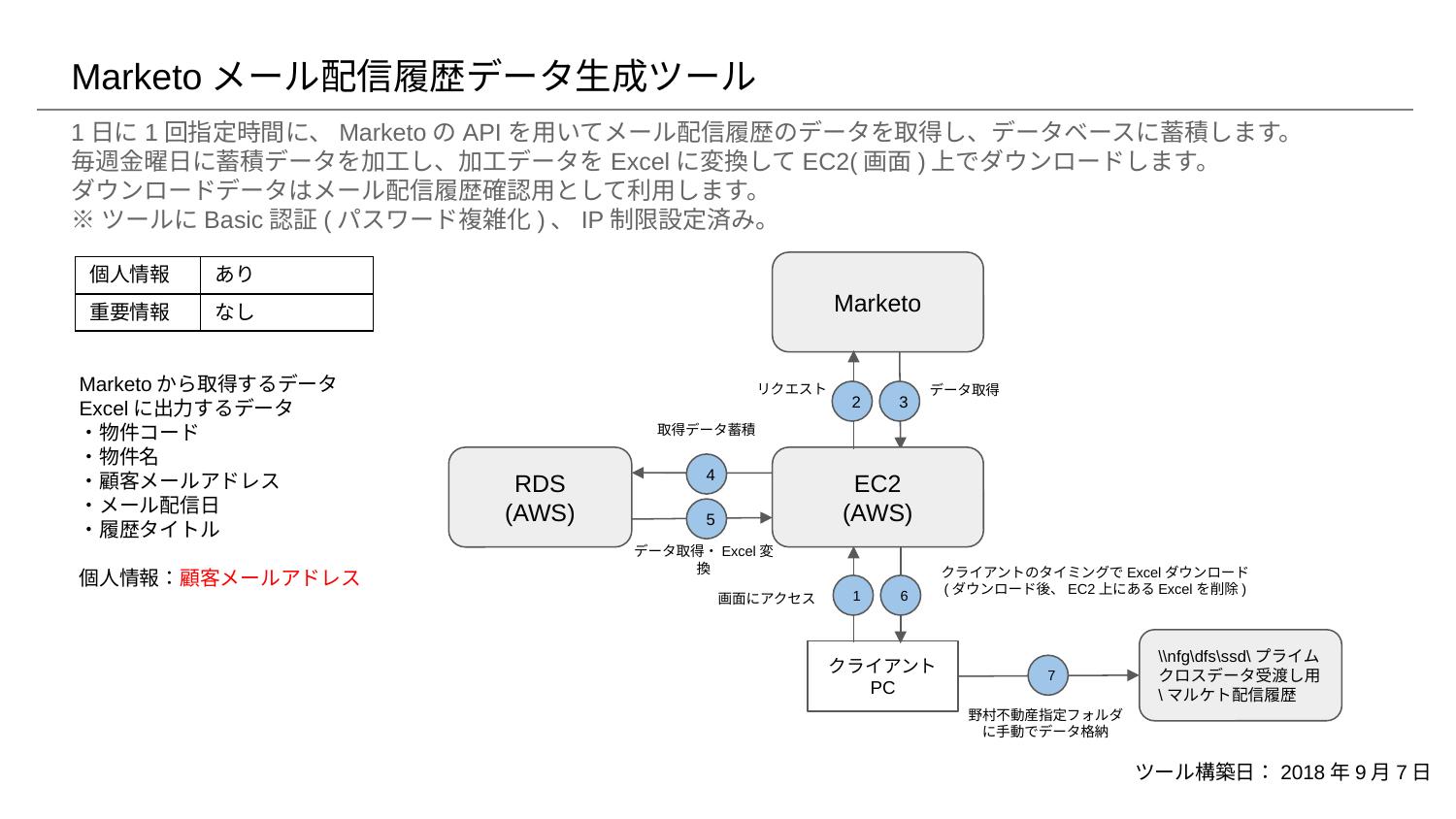

# Marketoメール配信履歴データ生成ツール
1日に1回指定時間に、MarketoのAPIを用いてメール配信履歴のデータを取得し、データベースに蓄積します。
毎週金曜日に蓄積データを加工し、加工データをExcelに変換してEC2(画面)上でダウンロードします。
ダウンロードデータはメール配信履歴確認用として利用します。
※ツールにBasic認証(パスワード複雑化)、IP制限設定済み。
Marketo
| 個人情報 | あり |
| --- | --- |
| 重要情報 | なし |
Marketoから取得するデータ
Excelに出力するデータ
・物件コード
・物件名
・顧客メールアドレス
・メール配信日
・履歴タイトル

個人情報：顧客メールアドレス
リクエスト
データ取得
2
3
取得データ蓄積
EC2
(AWS)
RDS
(AWS)
4
5
データ取得・Excel変換
クライアントのタイミングでExcelダウンロード
(ダウンロード後、EC2上にあるExcelを削除)
1
6
画面にアクセス
\\nfg\dfs\ssd\プライムクロスデータ受渡し用\マルケト配信履歴
クライアント
PC
7
野村不動産指定フォルダに手動でデータ格納
ツール構築日：2018年9月7日